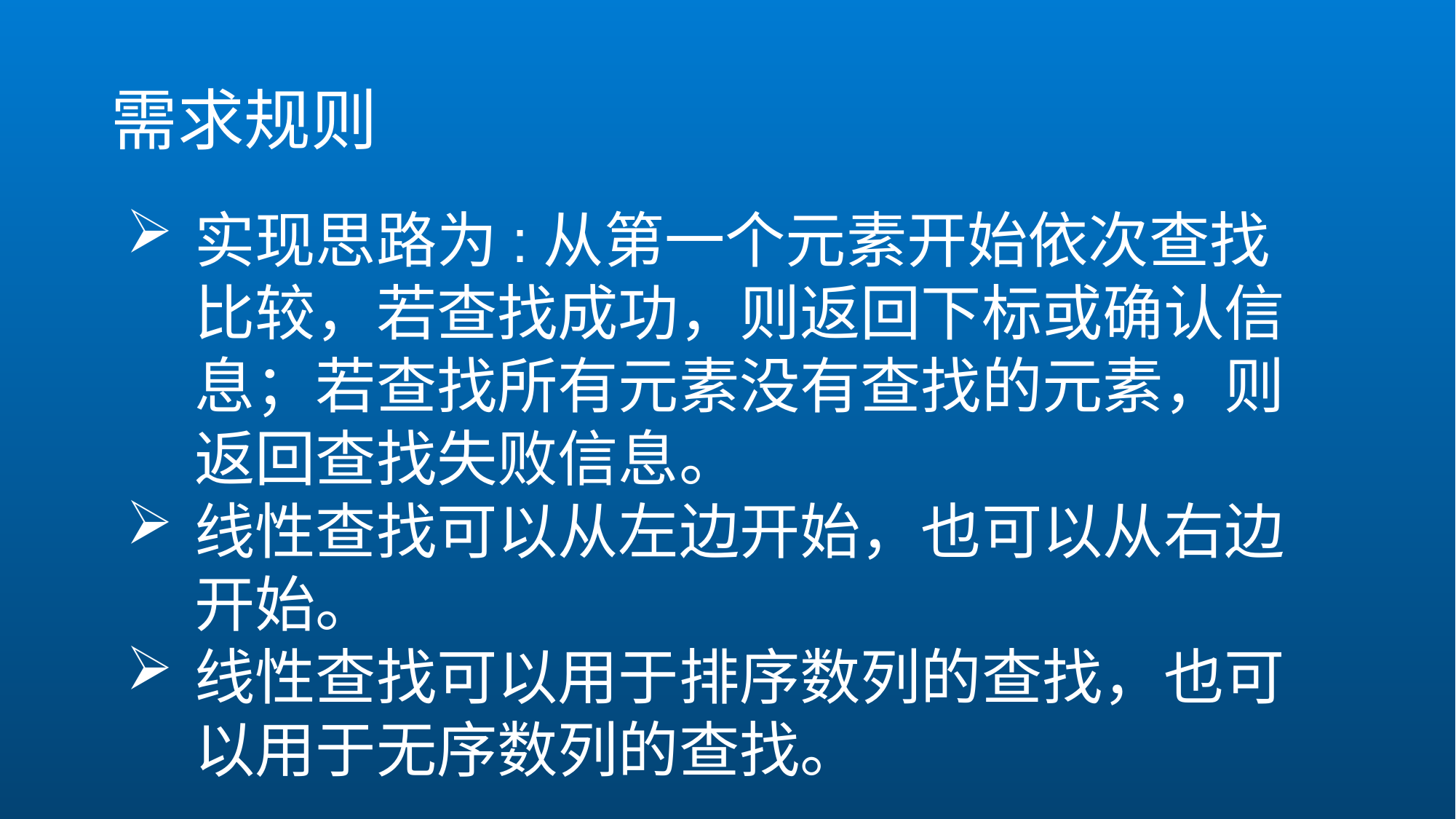

# 需求规则
实现思路为:从第一个元素开始依次查找比较，若查找成功，则返回下标或确认信息；若查找所有元素没有查找的元素，则返回查找失败信息。
线性查找可以从左边开始，也可以从右边开始。
线性查找可以用于排序数列的查找，也可以用于无序数列的查找。